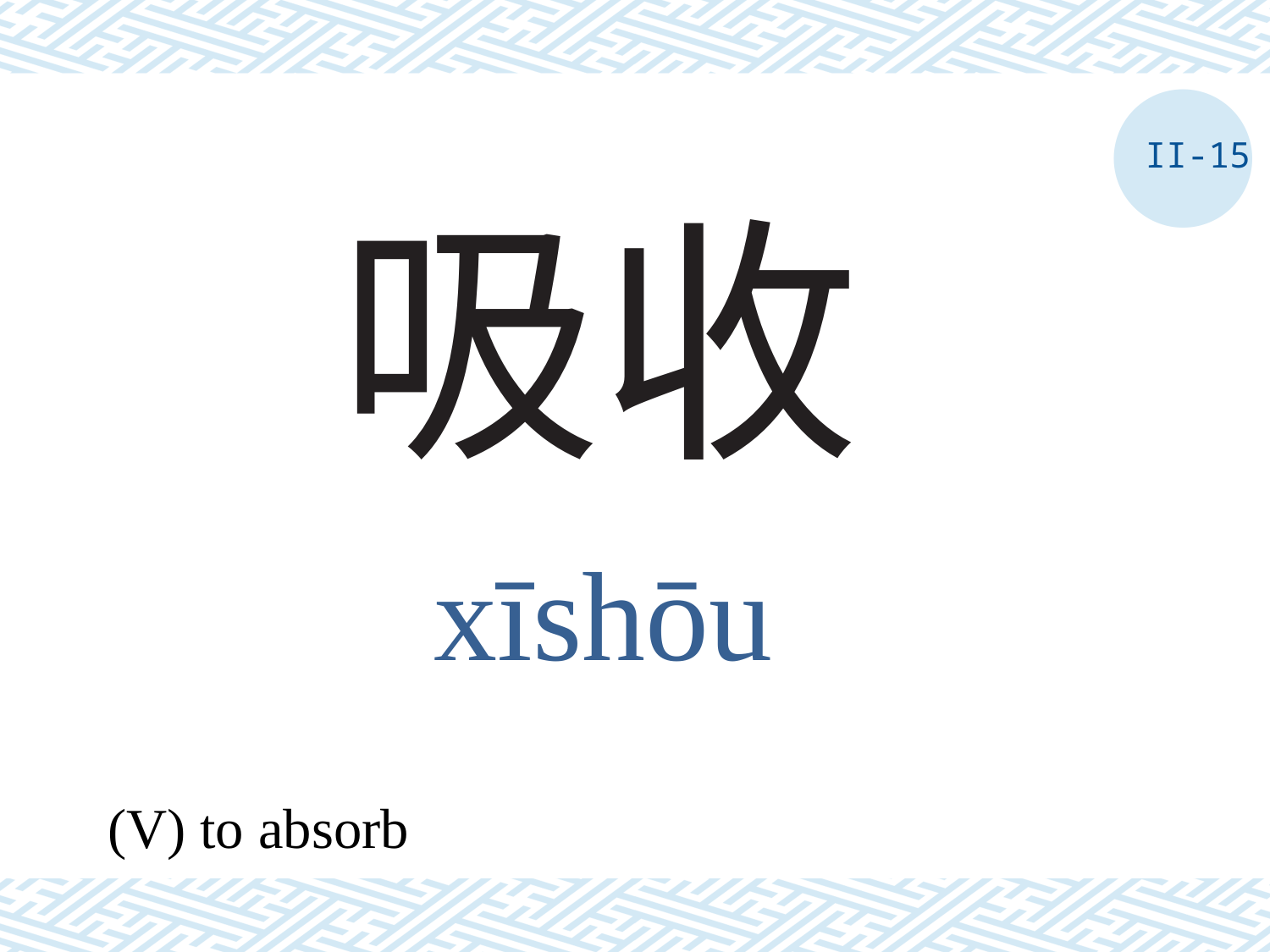

II-15

# 吸收
xīshōu
(V) to absorb